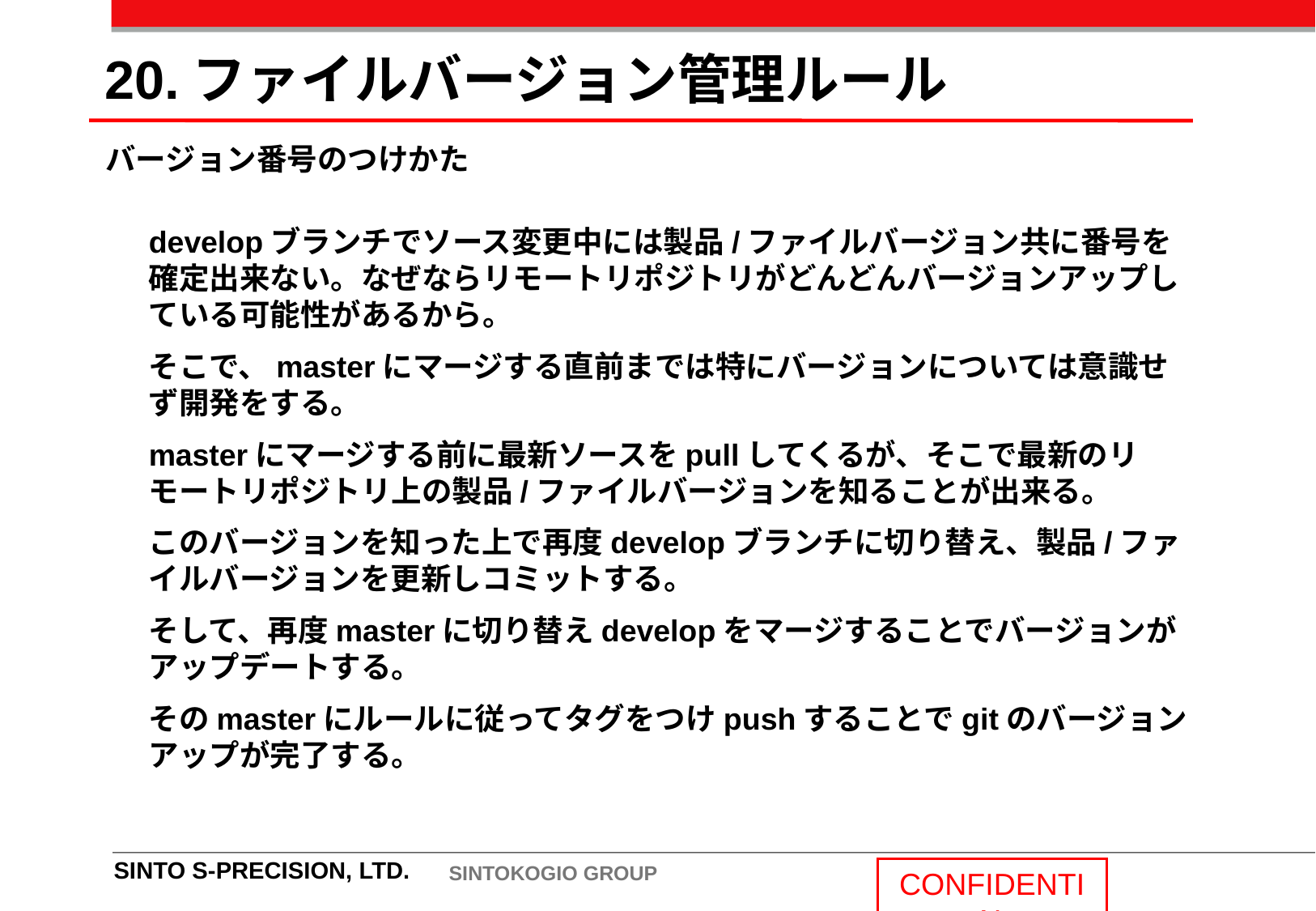

20.ファイルバージョン管理ルール

バージョン番号のつけかた
developブランチでソース変更中には製品/ファイルバージョン共に番号を確定出来ない。なぜならリモートリポジトリがどんどんバージョンアップしている可能性があるから。
そこで、masterにマージする直前までは特にバージョンについては意識せず開発をする。
masterにマージする前に最新ソースをpullしてくるが、そこで最新のリモートリポジトリ上の製品/ファイルバージョンを知ることが出来る。
このバージョンを知った上で再度developブランチに切り替え、製品/ファイルバージョンを更新しコミットする。
そして、再度masterに切り替えdevelopをマージすることでバージョンがアップデートする。
そのmasterにルールに従ってタグをつけpushすることでgitのバージョンアップが完了する。
SINTO S-PRECISION, LTD.
SINTOKOGIO GROUP
CONFIDENTIAL